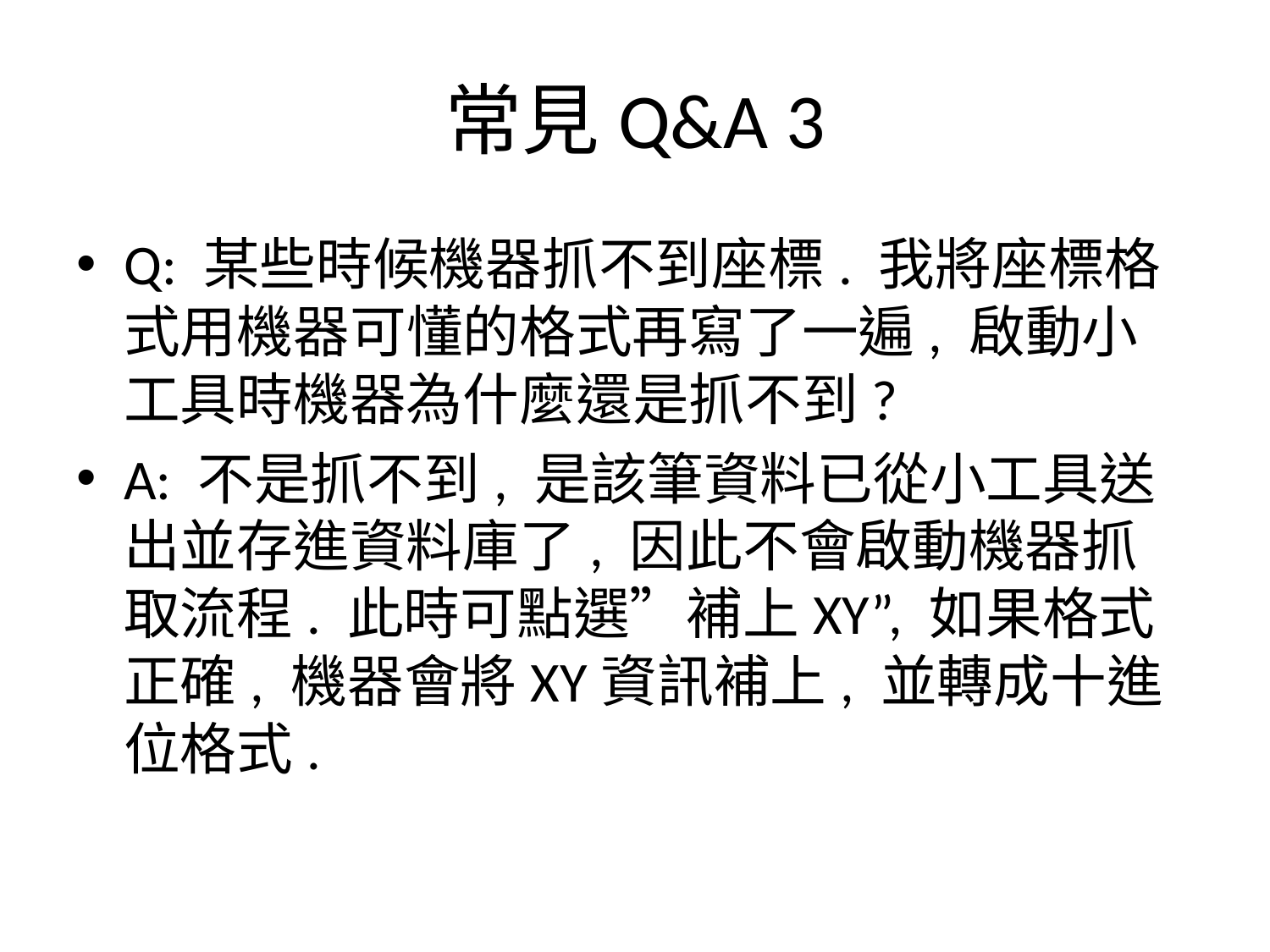

# 常見Q&A 3
Q: 某些時候機器抓不到座標. 我將座標格式用機器可懂的格式再寫了一遍, 啟動小工具時機器為什麼還是抓不到?
A: 不是抓不到, 是該筆資料已從小工具送出並存進資料庫了, 因此不會啟動機器抓取流程. 此時可點選”補上XY”, 如果格式正確, 機器會將XY資訊補上, 並轉成十進位格式.